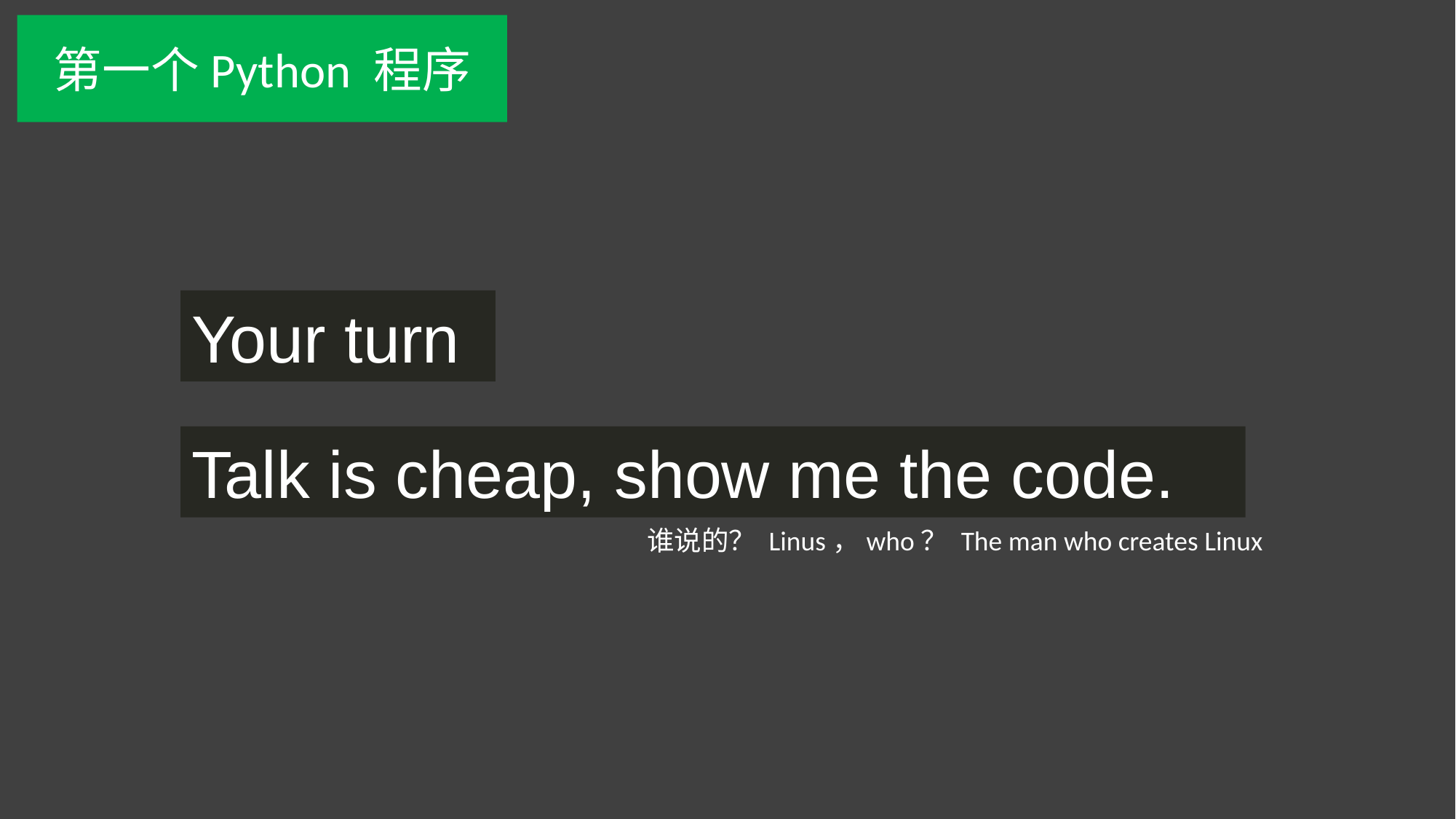

第一个Python 程序
Your turn
Talk is cheap, show me the code.
谁说的？ Linus，who？ The man who creates Linux